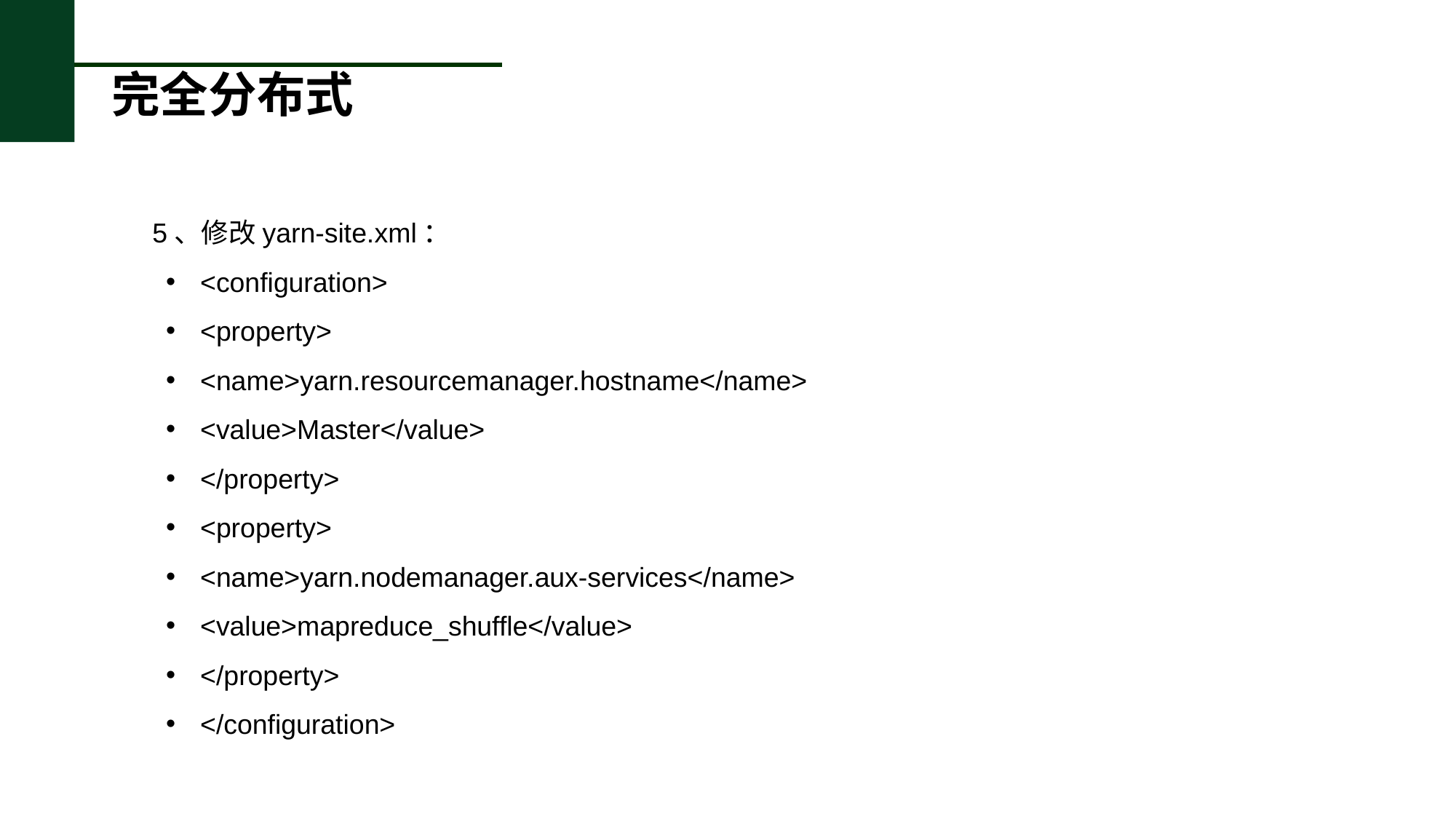

# 完全分布式
5、修改yarn-site.xml：
<configuration>
<property>
<name>yarn.resourcemanager.hostname</name>
<value>Master</value>
</property>
<property>
<name>yarn.nodemanager.aux-services</name>
<value>mapreduce_shuffle</value>
</property>
</configuration>